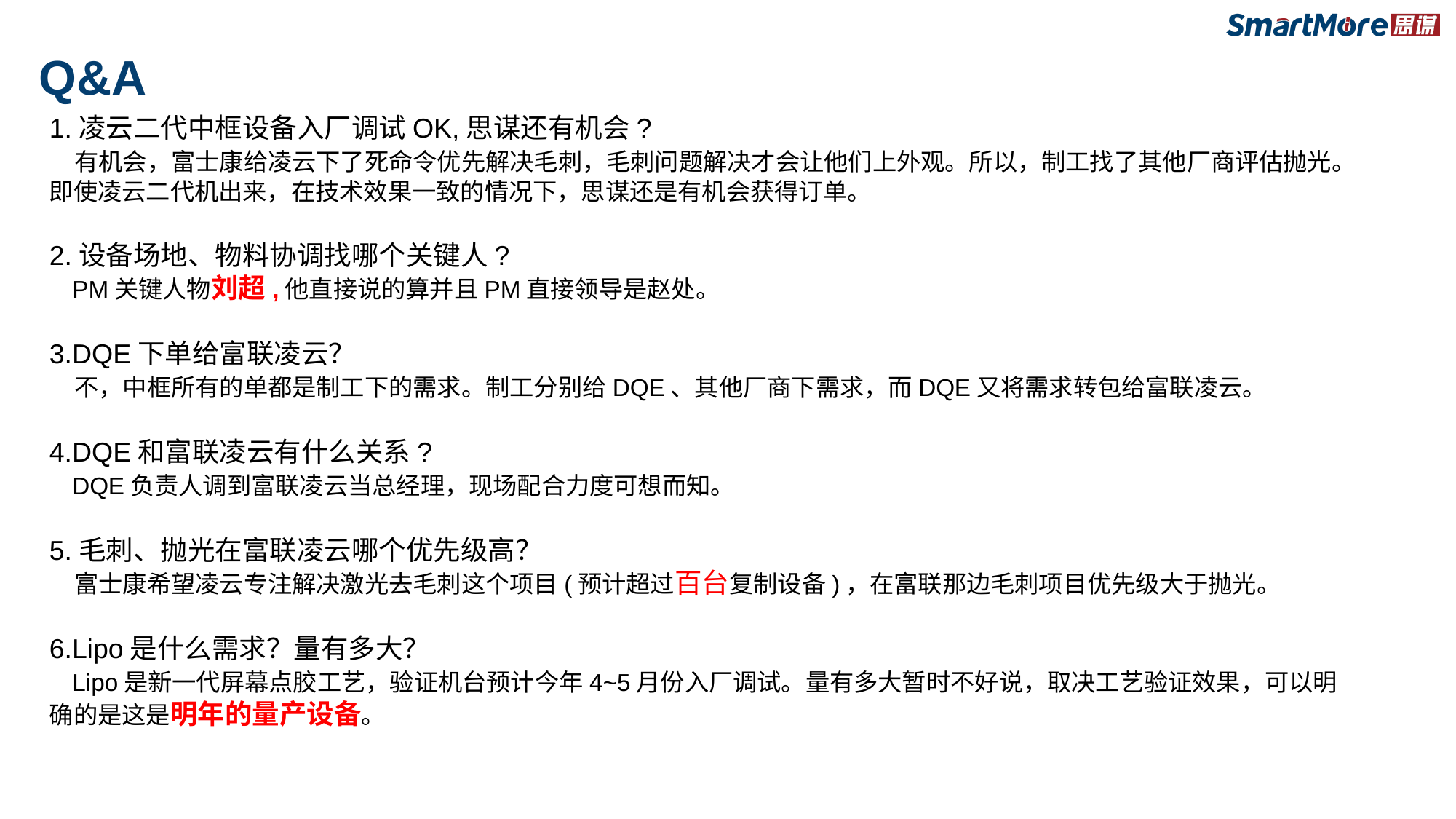

# Q&A
1.凌云二代中框设备入厂调试OK,思谋还有机会?
   有机会，富士康给凌云下了死命令优先解决毛刺，毛刺问题解决才会让他们上外观。所以，制工找了其他厂商评估抛光。即使凌云二代机出来，在技术效果一致的情况下，思谋还是有机会获得订单。

2.设备场地、物料协调找哪个关键人?
   PM关键人物刘超,他直接说的算并且PM直接领导是赵处。

3.DQE下单给富联凌云？
   不，中框所有的单都是制工下的需求。制工分别给DQE、其他厂商下需求，而DQE又将需求转包给富联凌云。

4.DQE和富联凌云有什么关系?
   DQE负责人调到富联凌云当总经理，现场配合力度可想而知。

5.毛刺、抛光在富联凌云哪个优先级高？
   富士康希望凌云专注解决激光去毛刺这个项目(预计超过百台复制设备)，在富联那边毛刺项目优先级大于抛光。

6.Lipo是什么需求？量有多大？
   Lipo是新一代屏幕点胶工艺，验证机台预计今年4~5月份入厂调试。量有多大暂时不好说，取决工艺验证效果，可以明确的是这是明年的量产设备。